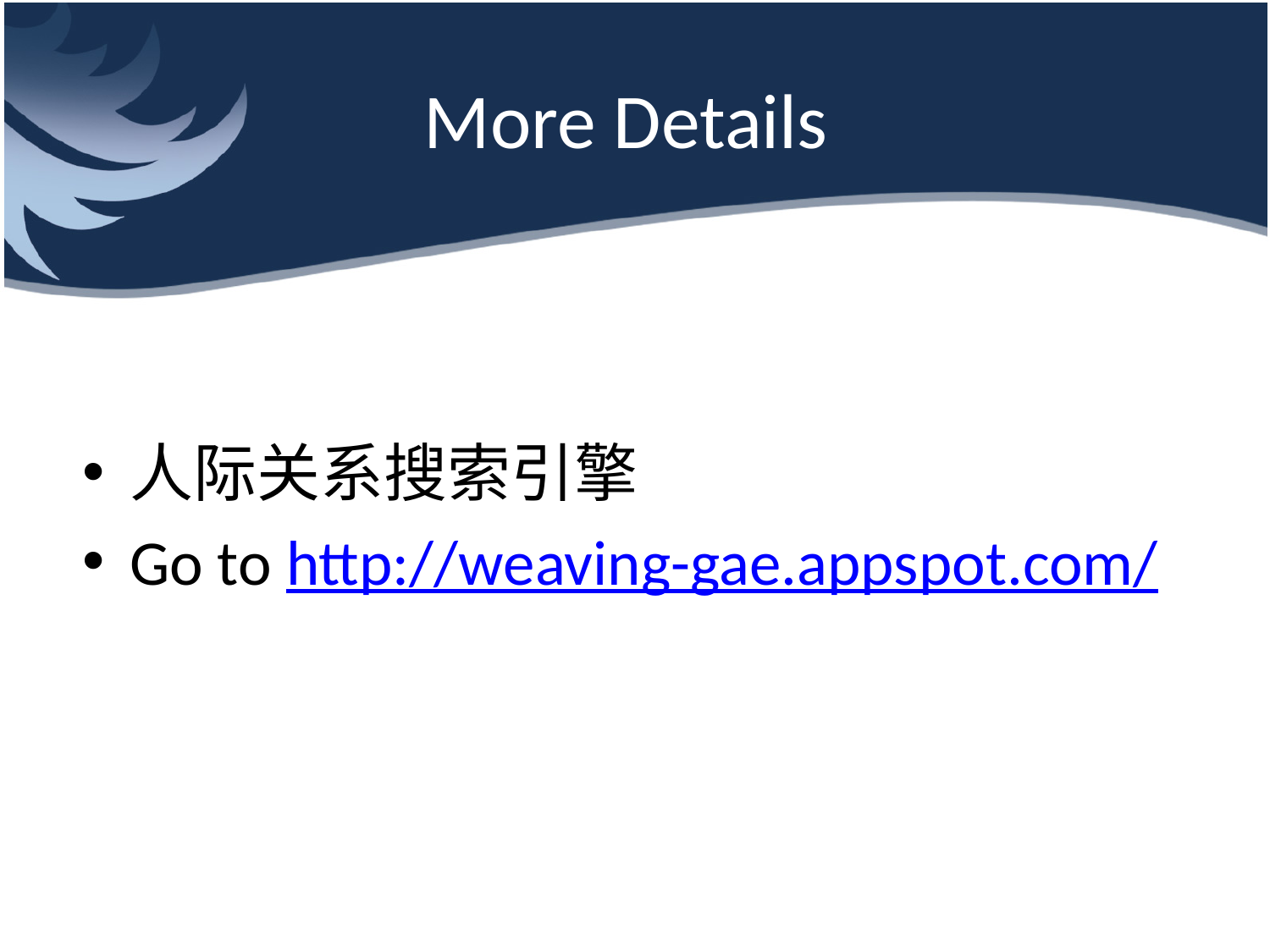

# More Details
人际关系搜索引擎
Go to http://weaving-gae.appspot.com/